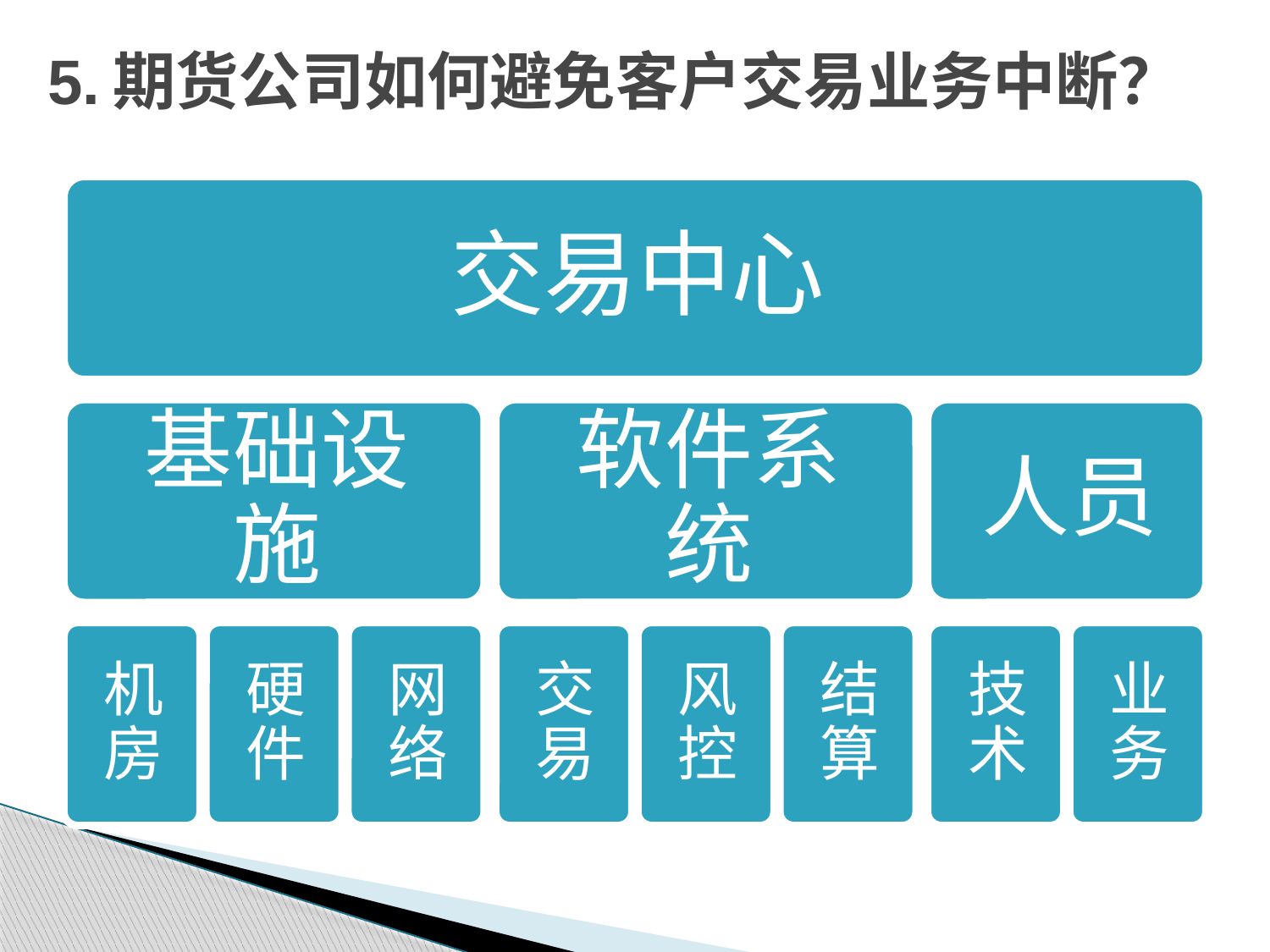

# 5.期货公司如何避免客户交易业务中断？
交易中心
基础设施
机房
硬件
网络
软件系统
交易
风控
结算
人员
技术
业务